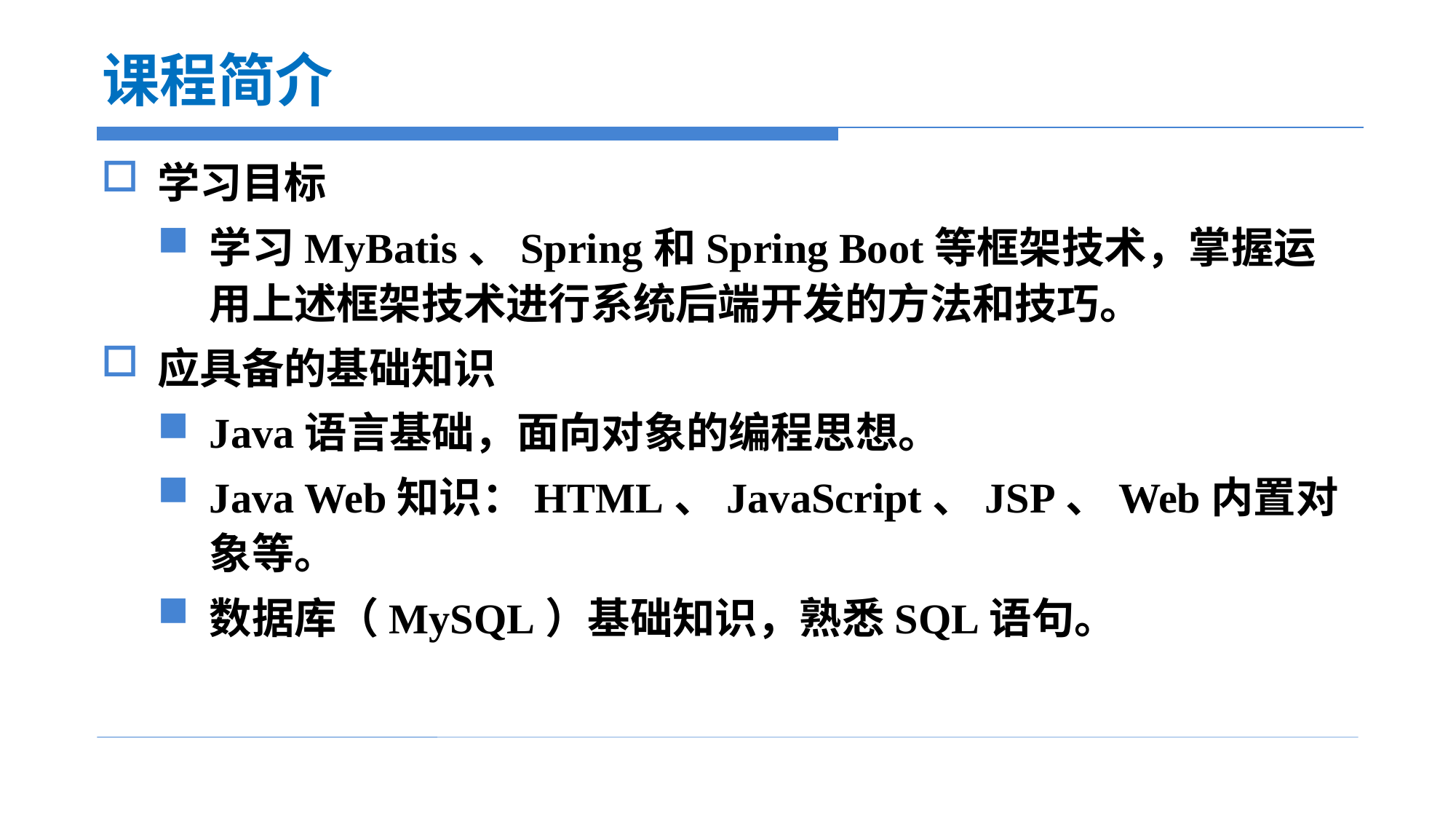

# 课程简介
学习目标
学习MyBatis、Spring和Spring Boot等框架技术，掌握运用上述框架技术进行系统后端开发的方法和技巧。
应具备的基础知识
Java语言基础，面向对象的编程思想。
Java Web知识：HTML、JavaScript、JSP、Web内置对象等。
数据库（MySQL）基础知识，熟悉SQL语句。

1